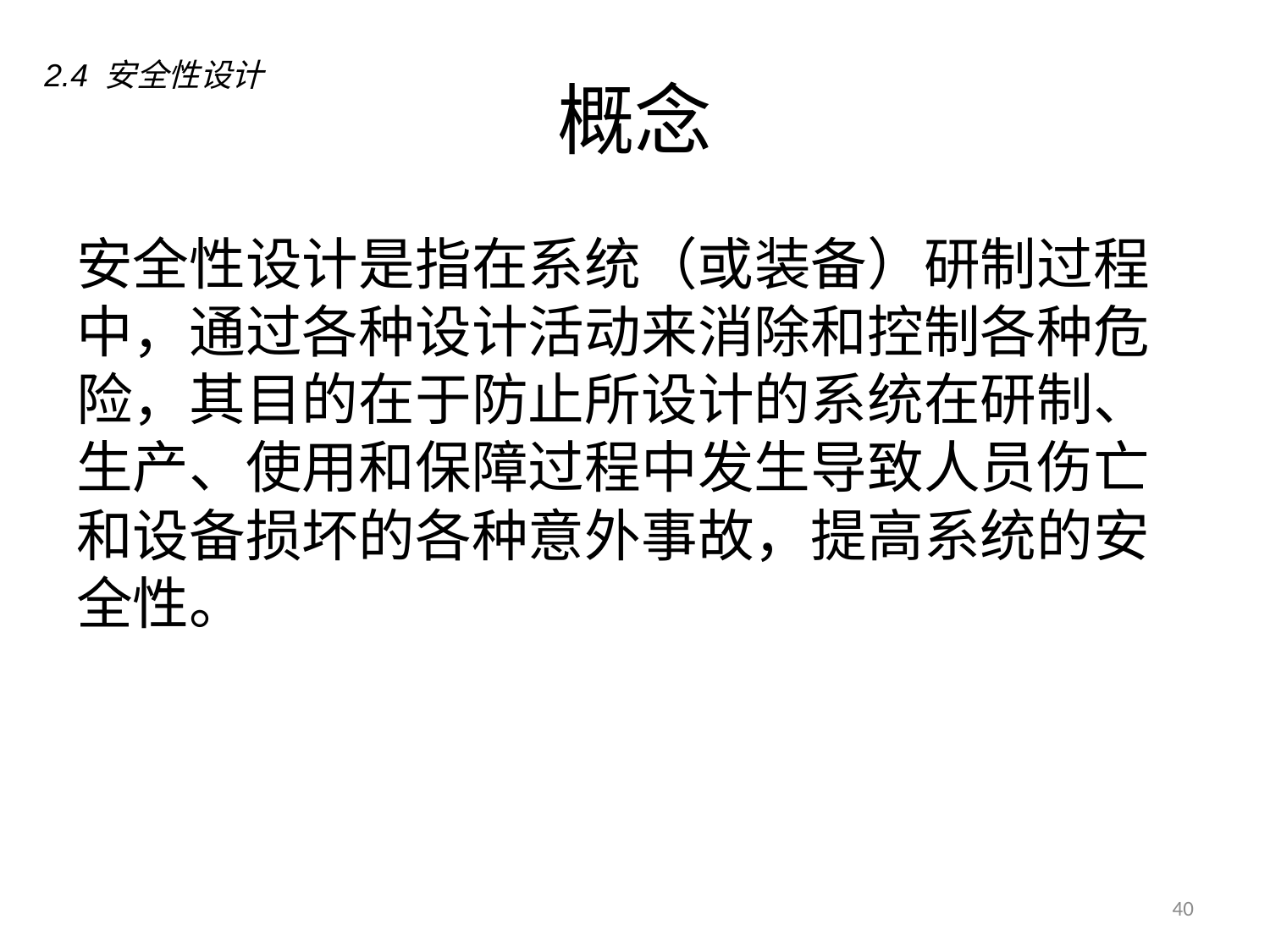

# 概念
2.4 安全性设计
安全性设计是指在系统（或装备）研制过程中，通过各种设计活动来消除和控制各种危险，其目的在于防止所设计的系统在研制、生产、使用和保障过程中发生导致人员伤亡和设备损坏的各种意外事故，提高系统的安全性。
40